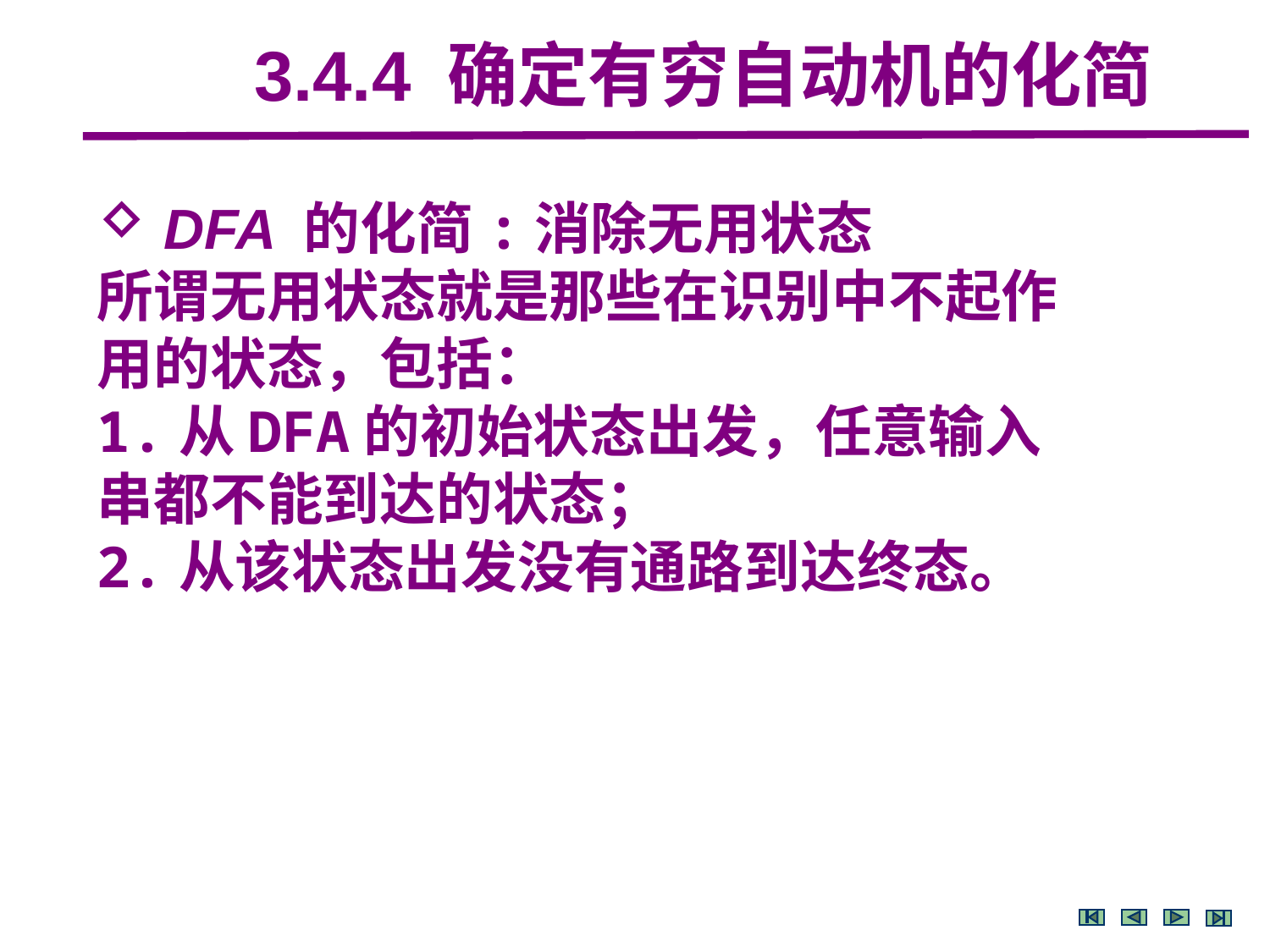

3.4.4 确定有穷自动机的化简
 DFA 的化简:消除无用状态
所谓无用状态就是那些在识别中不起作用的状态，包括：
1.从DFA的初始状态出发，任意输入串都不能到达的状态；
2.从该状态出发没有通路到达终态。